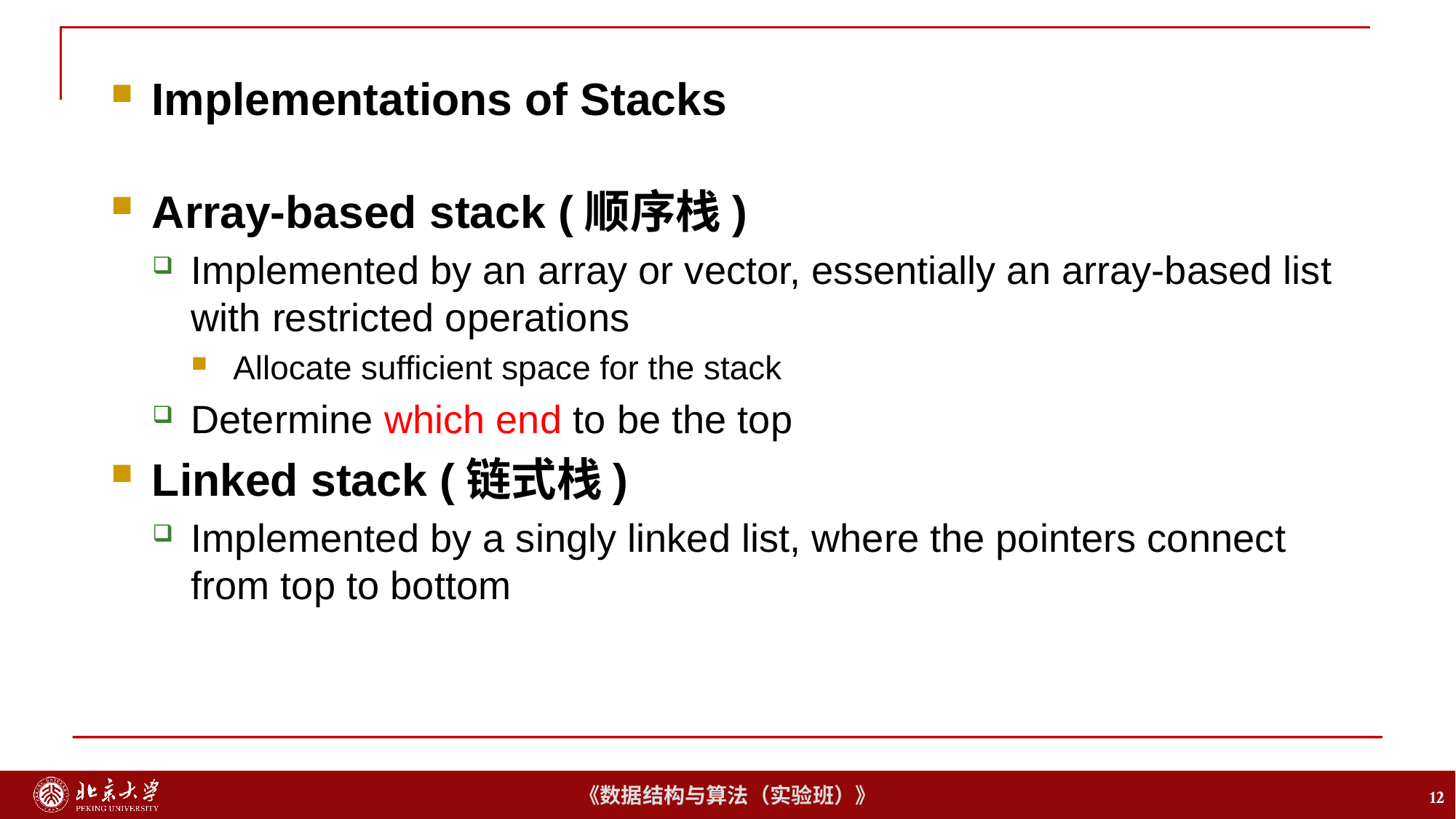

Implementations of Stacks
Array-based stack (顺序栈)
Implemented by an array or vector, essentially an array-based list with restricted operations
Allocate sufficient space for the stack
Determine which end to be the top
Linked stack (链式栈)
Implemented by a singly linked list, where the pointers connect from top to bottom
12